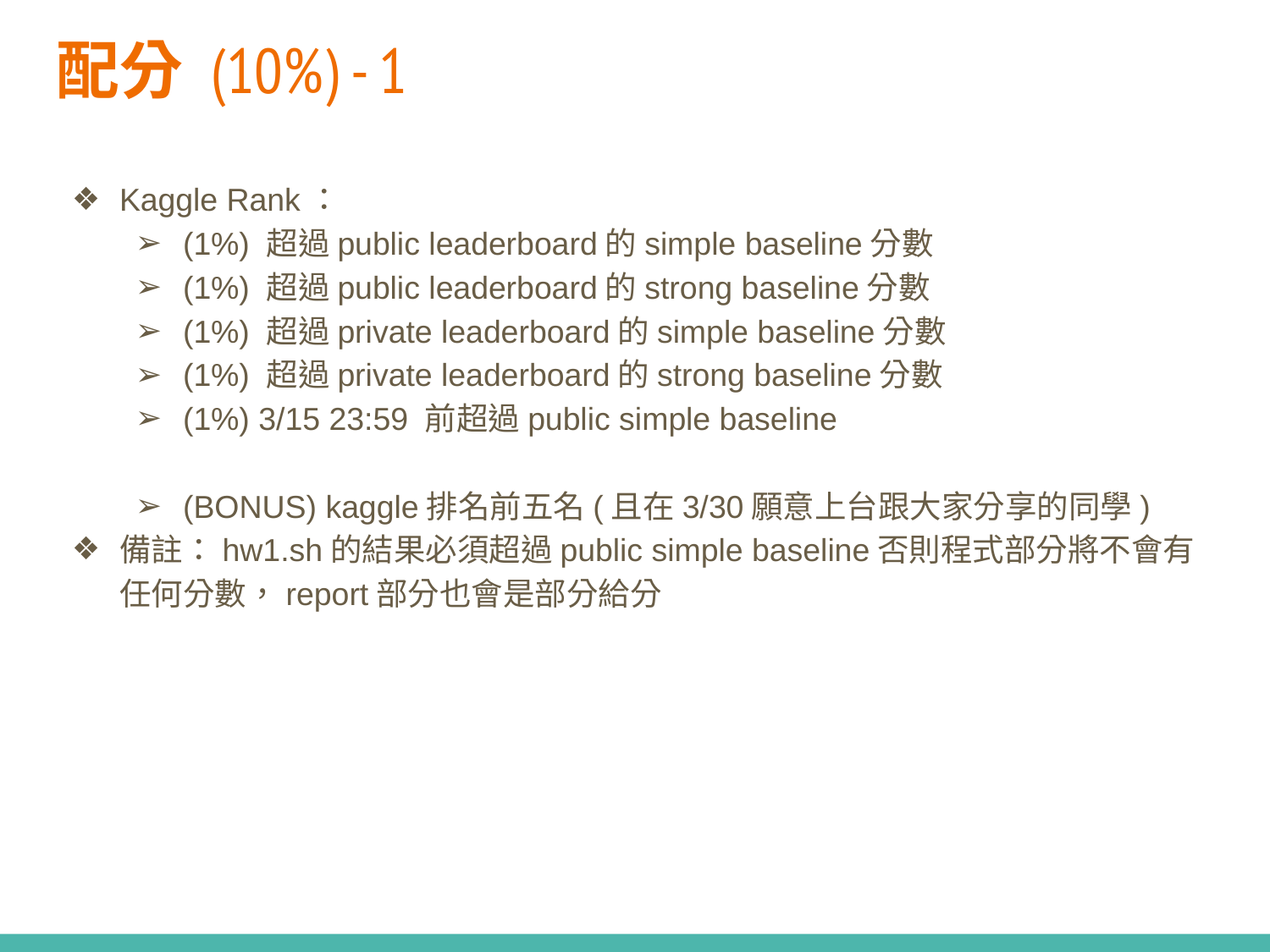

# 配分 (10%) - 1
Kaggle Rank：
(1%) 超過public leaderboard的simple baseline分數
(1%) 超過public leaderboard的strong baseline分數
(1%) 超過private leaderboard的simple baseline分數
(1%) 超過private leaderboard的strong baseline分數
(1%) 3/15 23:59 前超過public simple baseline
(BONUS) kaggle排名前五名(且在3/30願意上台跟大家分享的同學)
備註：hw1.sh的結果必須超過public simple baseline否則程式部分將不會有任何分數，report部分也會是部分給分